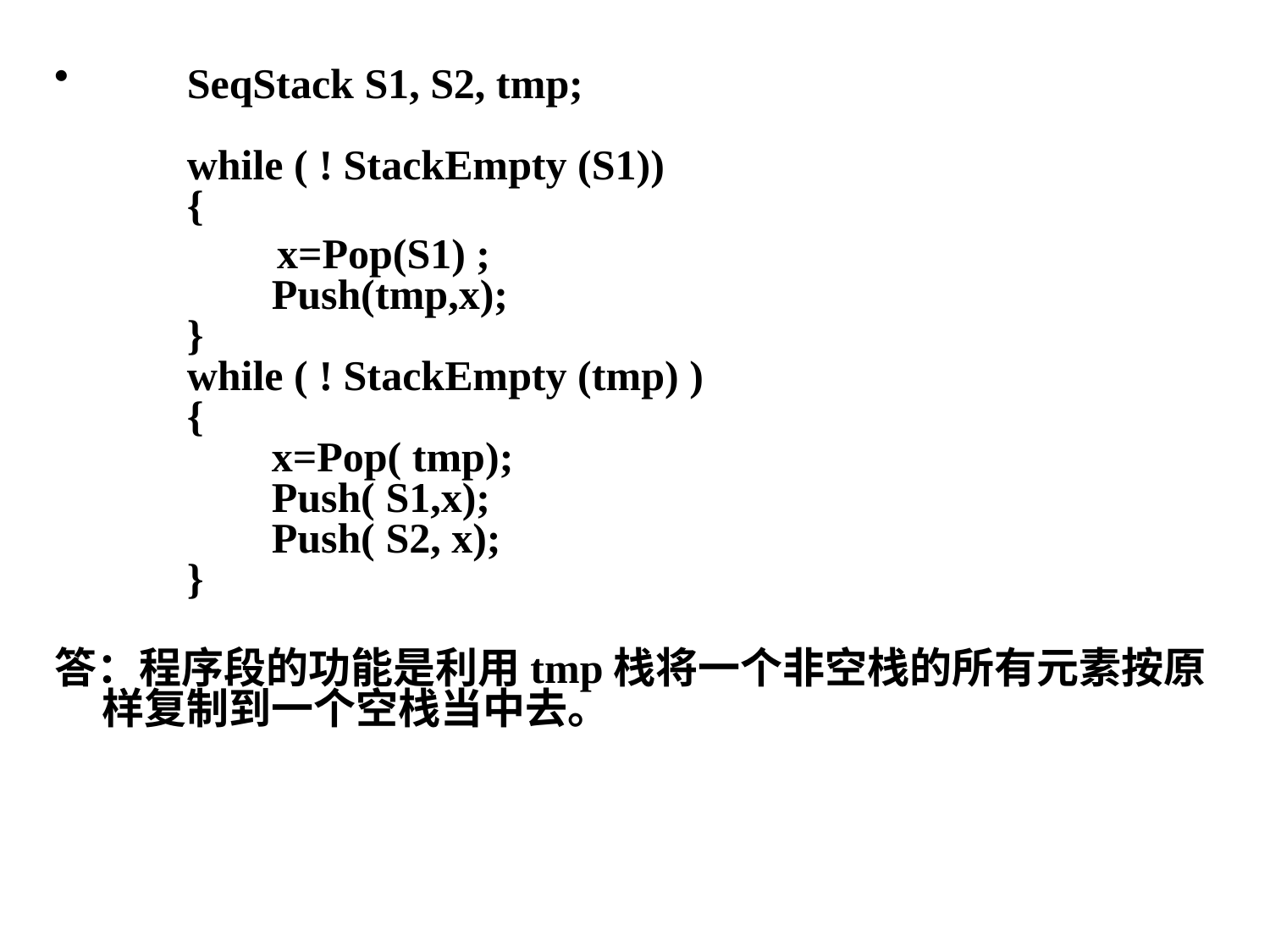

SeqStack S1, S2, tmp;       
       
        while ( ! StackEmpty (S1))
        {
                     x=Pop(S1) ;
                Push(tmp,x);
        }
        while ( ! StackEmpty (tmp) )
        {
                x=Pop( tmp);
                Push( S1,x);
                Push( S2, x);
        }
答：程序段的功能是利用tmp栈将一个非空栈的所有元素按原样复制到一个空栈当中去。